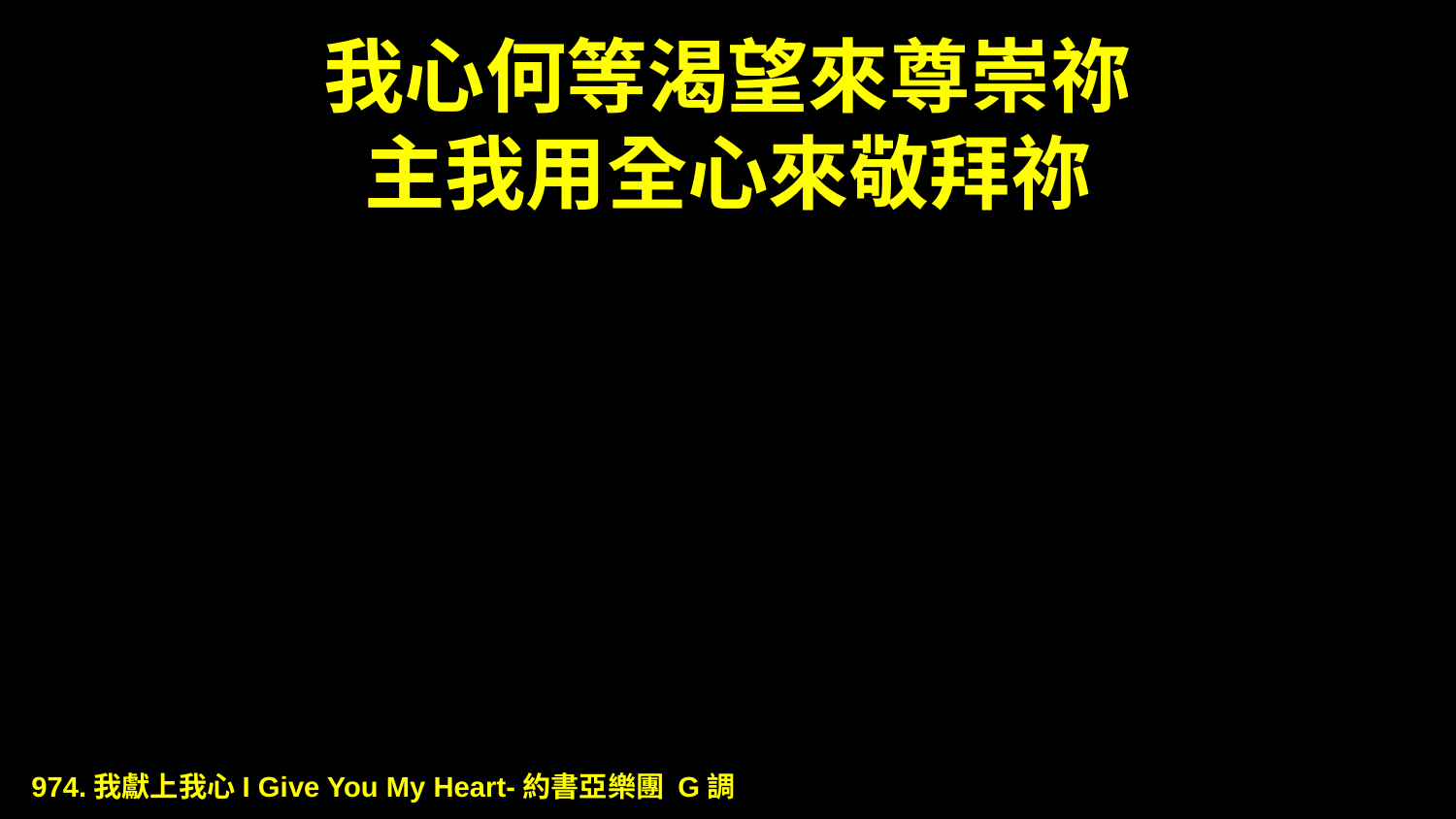

# 我心何等渴望來尊崇祢 主我用全心來敬拜祢
974.我獻上我心I Give You My Heart-約書亞樂團 G調